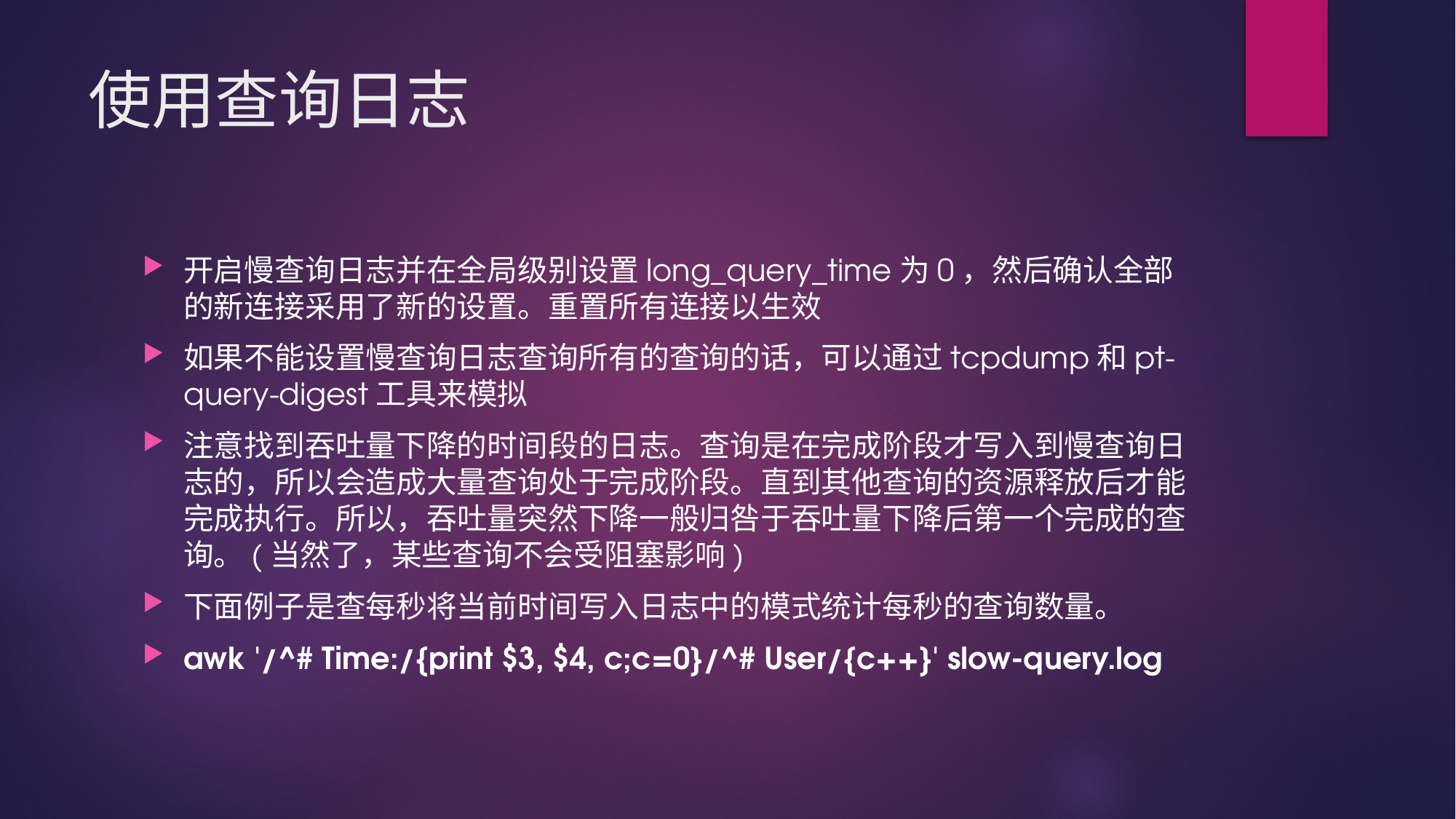

# 使用查询日志
开启慢查询日志并在全局级别设置long_query_time为0，然后确认全部的新连接采用了新的设置。重置所有连接以生效
如果不能设置慢查询日志查询所有的查询的话，可以通过tcpdump和pt-query-digest工具来模拟
注意找到吞吐量下降的时间段的日志。查询是在完成阶段才写入到慢查询日志的，所以会造成大量查询处于完成阶段。直到其他查询的资源释放后才能完成执行。所以，吞吐量突然下降一般归咎于吞吐量下降后第一个完成的查询。(当然了，某些查询不会受阻塞影响)
下面例子是查每秒将当前时间写入日志中的模式统计每秒的查询数量。
awk '/^# Time:/{print $3, $4, c;c=0}/^# User/{c++}' slow-query.log